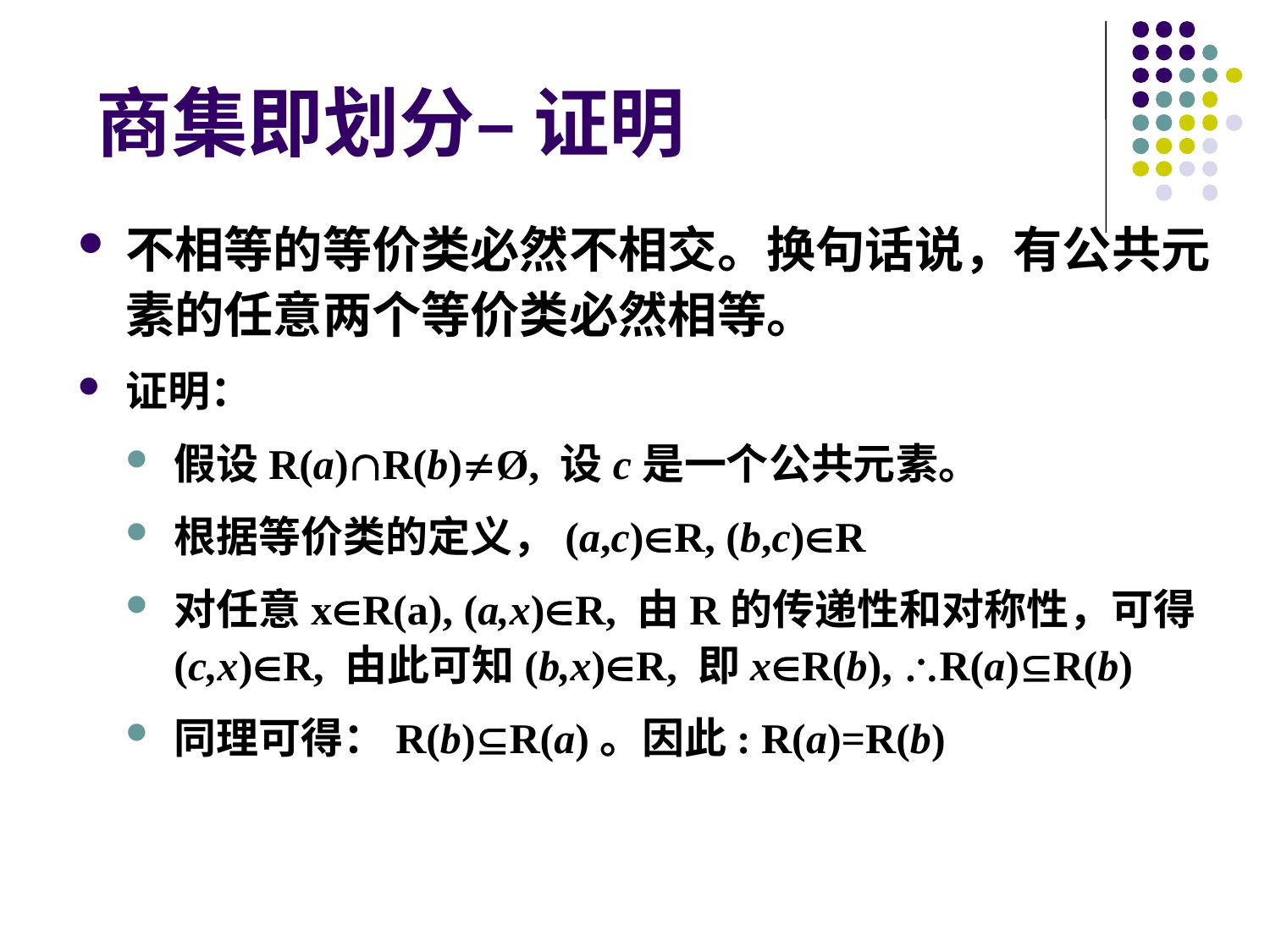

# 商集即划分– 证明
不相等的等价类必然不相交。换句话说，有公共元素的任意两个等价类必然相等。
证明：
假设R(a)∩R(b)≠Ø, 设c是一个公共元素。
根据等价类的定义，(a,c)∈R, (b,c)∈R
对任意x∈R(a), (a,x)∈R, 由R的传递性和对称性，可得(c,x)∈R, 由此可知(b,x)∈R, 即x∈R(b), ∴R(a)⊆R(b)
同理可得：R(b)⊆R(a)。因此: R(a)=R(b)